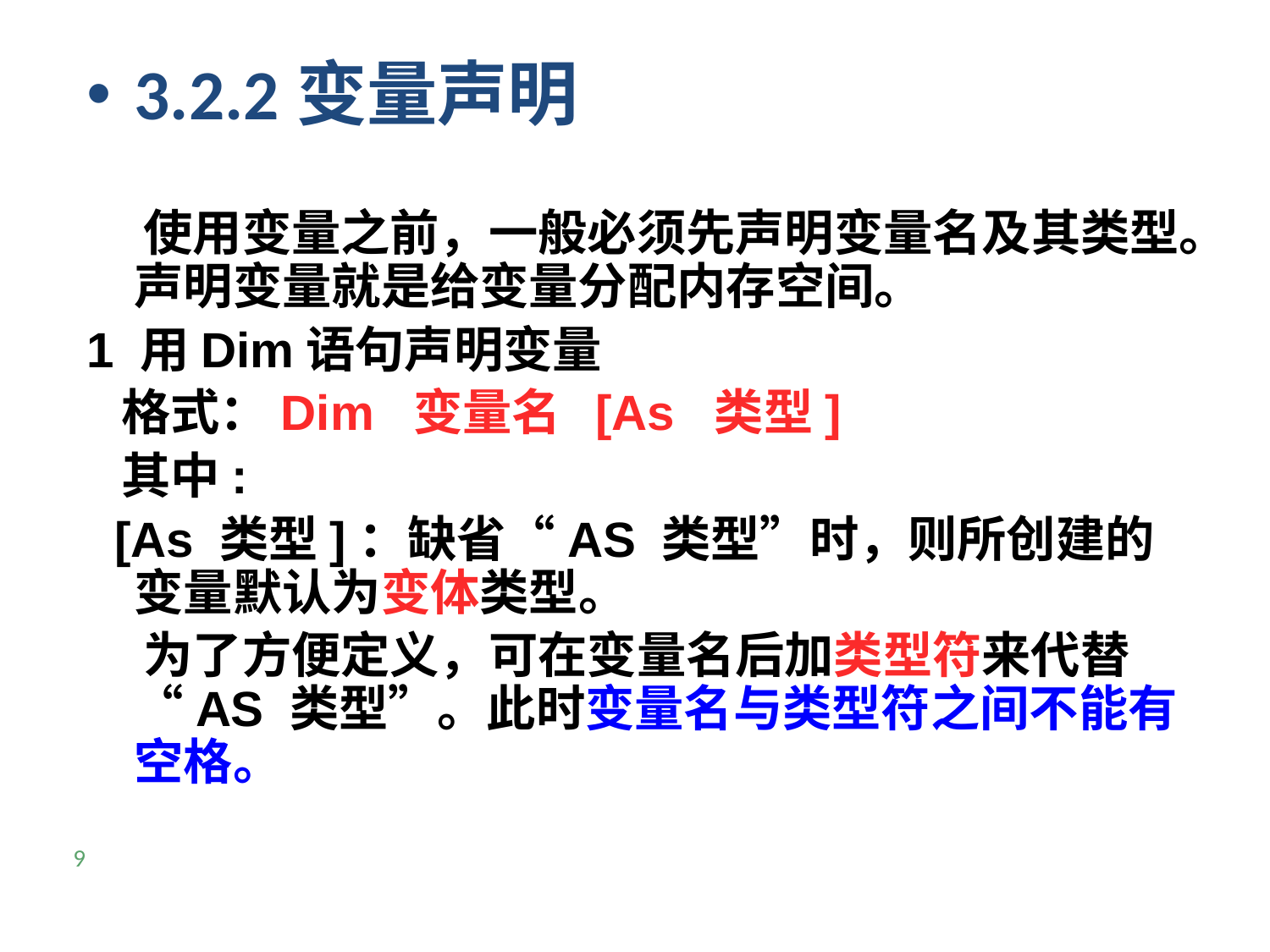

3.2.2变量声明

    使用变量之前，一般必须先声明变量名及其类型。声明变量就是给变量分配内存空间。
1 用Dim语句声明变量
  格式：Dim  变量名  [As  类型]
  其中:
  [As 类型]：缺省“AS 类型”时，则所创建的变量默认为变体类型。
    为了方便定义，可在变量名后加类型符来代替“AS 类型”。此时变量名与类型符之间不能有空格。

9